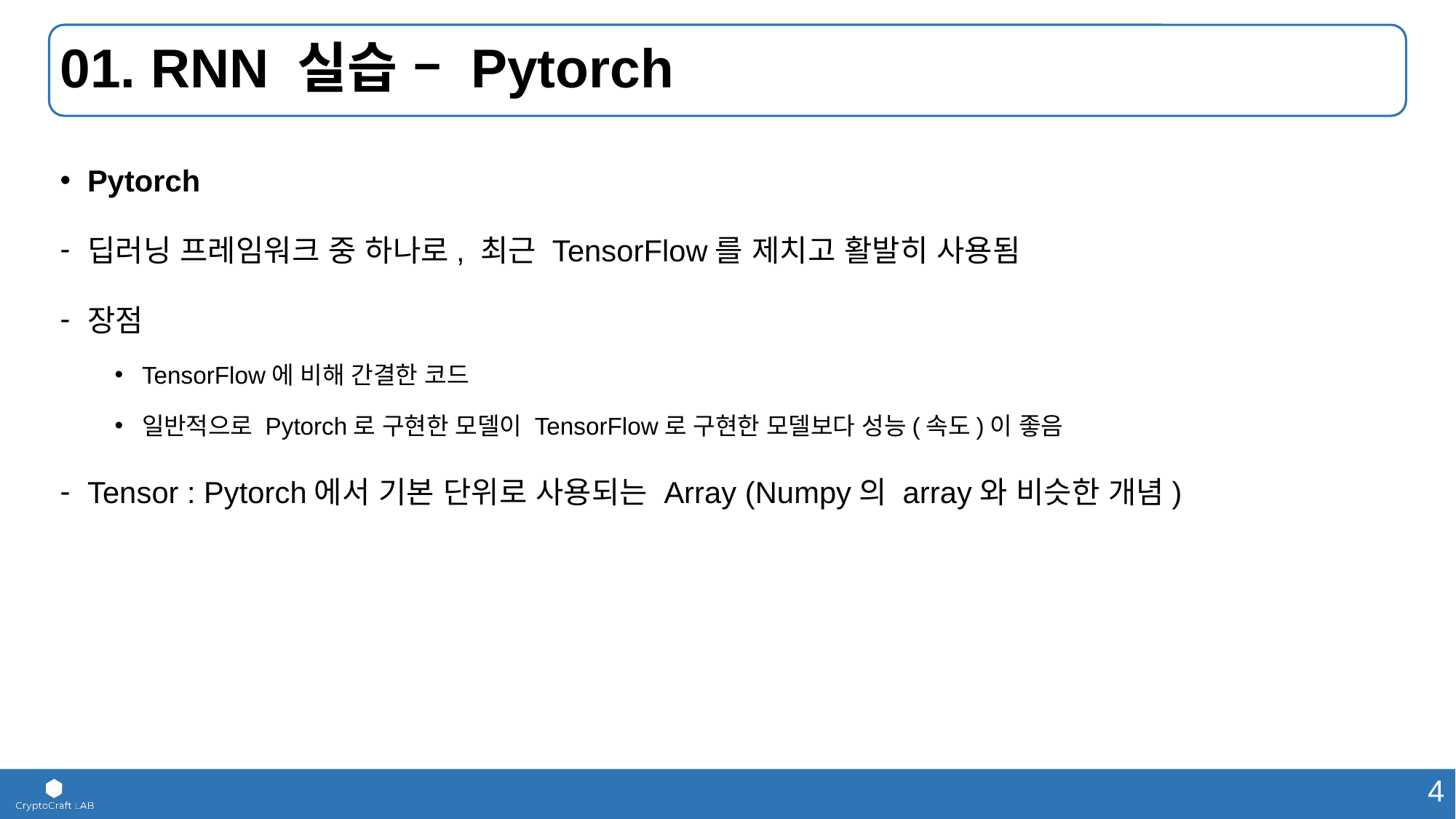

# 01. RNN 실습 – Pytorch
Pytorch
딥러닝 프레임워크 중 하나로, 최근 TensorFlow를 제치고 활발히 사용됨
장점
TensorFlow에 비해 간결한 코드
일반적으로 Pytorch로 구현한 모델이 TensorFlow로 구현한 모델보다 성능(속도)이 좋음
Tensor : Pytorch에서 기본 단위로 사용되는 Array (Numpy의 array와 비슷한 개념)